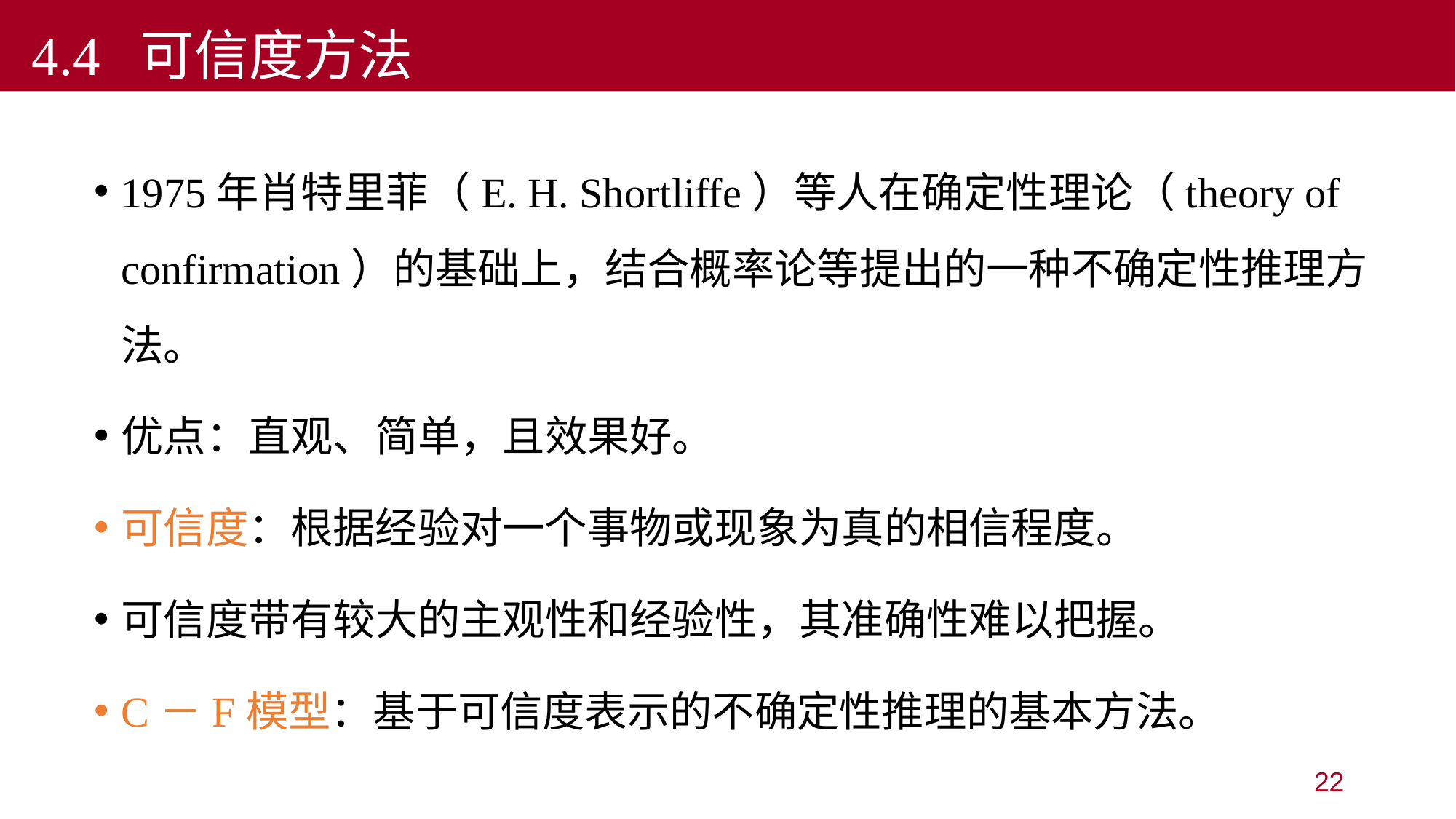

4.4  可信度方法
1975年肖特里菲（E. H. Shortliffe）等人在确定性理论（theory of confirmation）的基础上，结合概率论等提出的一种不确定性推理方法。
优点：直观、简单，且效果好。
可信度：根据经验对一个事物或现象为真的相信程度。
可信度带有较大的主观性和经验性，其准确性难以把握。
C－F模型：基于可信度表示的不确定性推理的基本方法。

22